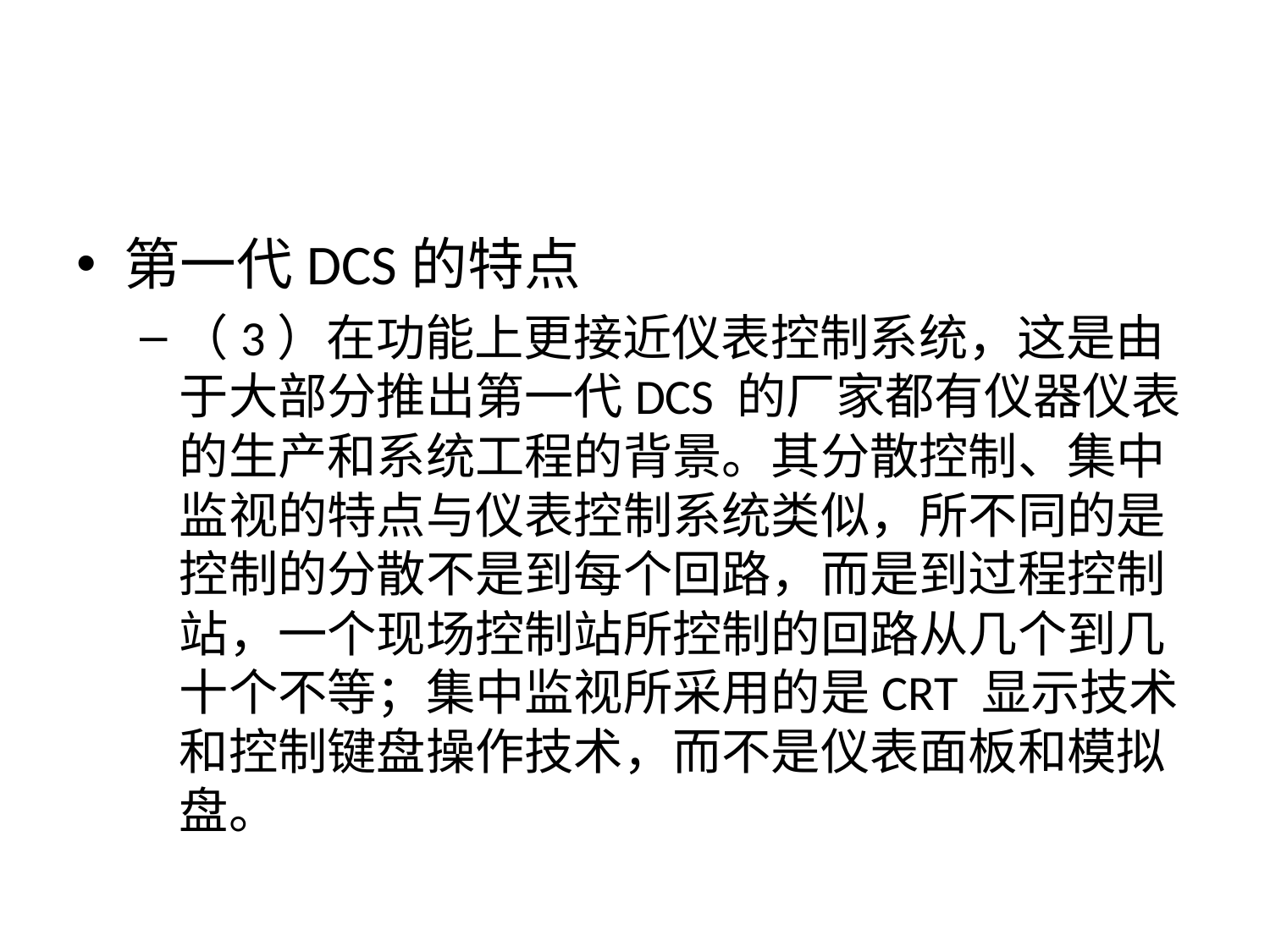

#
第一代DCS的特点
（3）在功能上更接近仪表控制系统，这是由于大部分推出第一代DCS 的厂家都有仪器仪表的生产和系统工程的背景。其分散控制、集中监视的特点与仪表控制系统类似，所不同的是控制的分散不是到每个回路，而是到过程控制站，一个现场控制站所控制的回路从几个到几十个不等；集中监视所采用的是CRT 显示技术和控制键盘操作技术，而不是仪表面板和模拟盘。